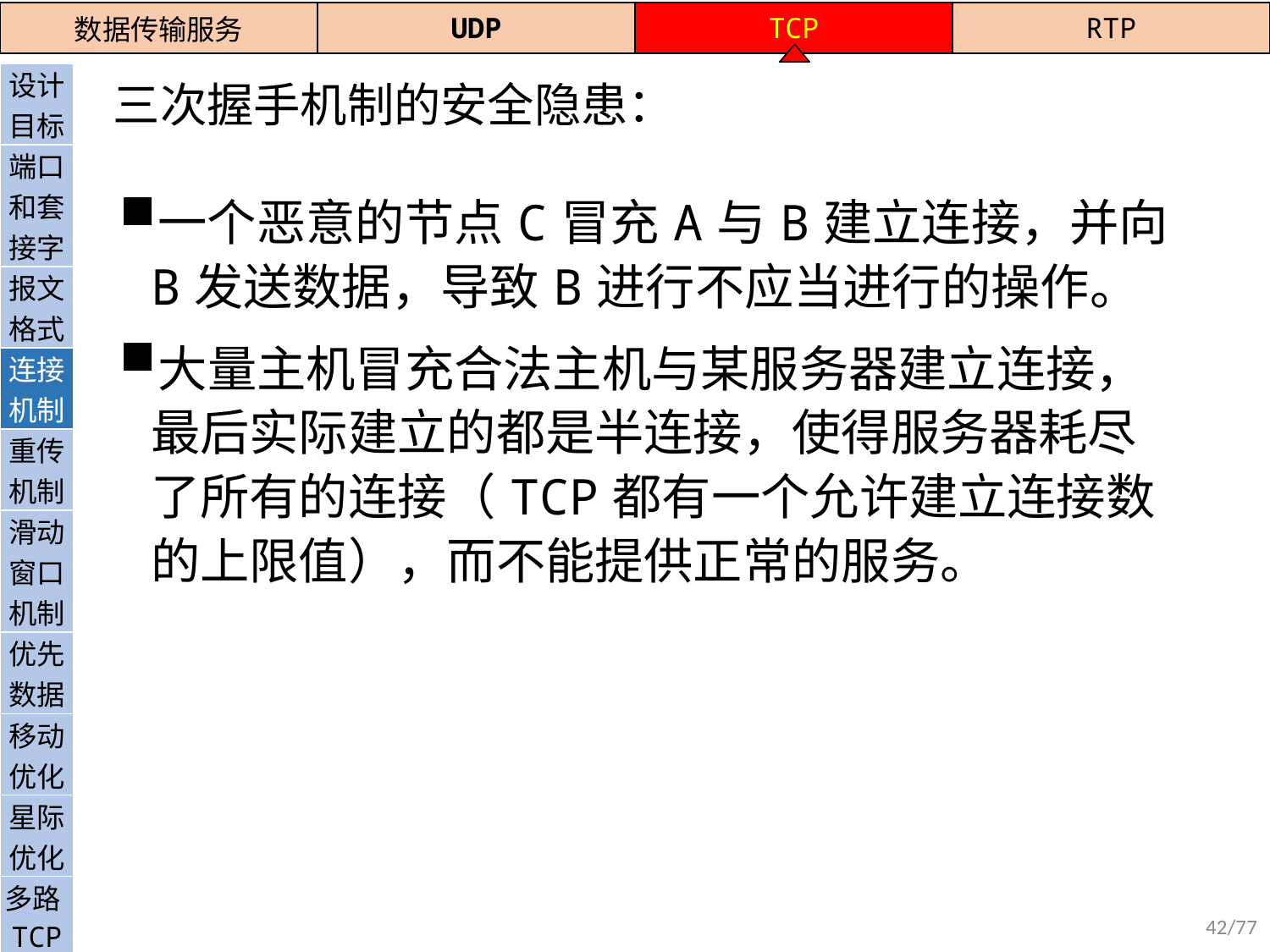

| 数据传输服务 | UDP | TCP | RTP |
| --- | --- | --- | --- |

| 设计目标 |
| --- |
| 端口和套接字 |
| 报文格式 |
| 连接机制 |
| 重传机制 |
| 滑动窗口机制 |
| 优先数据 |
| 移动优化 |
| 星际优化 |
| 多路TCP |
| QUIC |
# 三次握手机制的安全隐患：
一个恶意的节点C冒充A与B建立连接，并向B发送数据，导致B进行不应当进行的操作。
大量主机冒充合法主机与某服务器建立连接，最后实际建立的都是半连接，使得服务器耗尽了所有的连接（TCP都有一个允许建立连接数的上限值），而不能提供正常的服务。
42/77